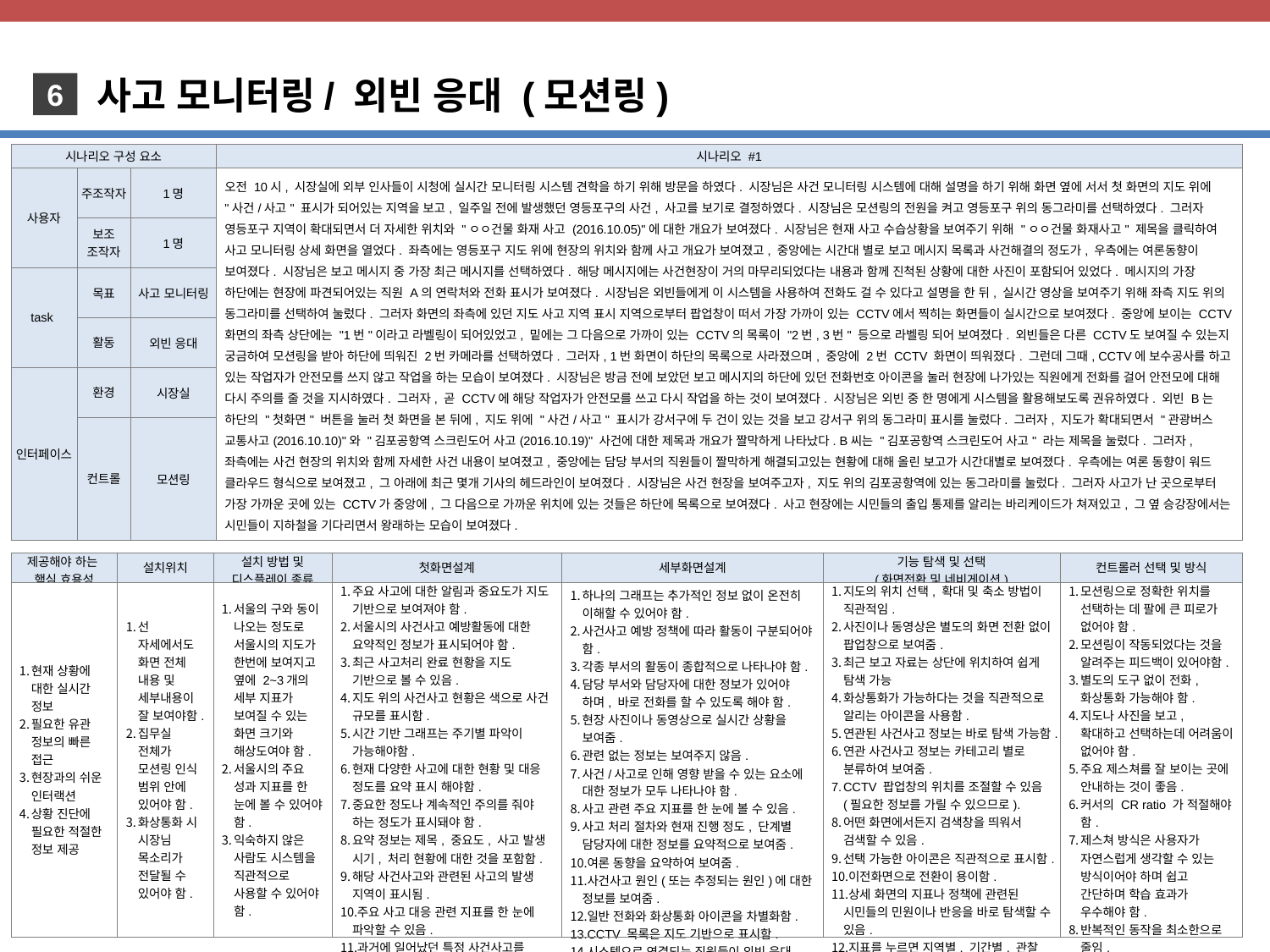

사고 모니터링/ 외빈 응대 (모션링)
6
| 시나리오 구성 요소 |  |  | 시나리오 #1 |
| --- | --- | --- | --- |
| 사용자 | 주조작자 | 1명 | 오전 10시, 시장실에 외부 인사들이 시청에 실시간 모니터링 시스템 견학을 하기 위해 방문을 하였다. 시장님은 사건 모니터링 시스템에 대해 설명을 하기 위해 화면 옆에 서서 첫 화면의 지도 위에 "사건/사고" 표시가 되어있는 지역을 보고, 일주일 전에 발생했던 영등포구의 사건, 사고를 보기로 결정하였다. 시장님은 모션링의 전원을 켜고 영등포구 위의 동그라미를 선택하였다. 그러자 영등포구 지역이 확대되면서 더 자세한 위치와 "ㅇㅇ건물 화재 사고 (2016.10.05)"에 대한 개요가 보여졌다. 시장님은 현재 사고 수습상황을 보여주기 위해 "ㅇㅇ건물 화재사고" 제목을 클릭하여 사고 모니터링 상세 화면을 열었다. 좌측에는 영등포구 지도 위에 현장의 위치와 함께 사고 개요가 보여졌고, 중앙에는 시간대 별로 보고 메시지 목록과 사건해결의 정도가, 우측에는 여론동향이 보여졌다. 시장님은 보고 메시지 중 가장 최근 메시지를 선택하였다. 해당 메시지에는 사건현장이 거의 마무리되었다는 내용과 함께 진척된 상황에 대한 사진이 포함되어 있었다. 메시지의 가장 하단에는 현장에 파견되어있는 직원 A의 연락처와 전화 표시가 보여졌다. 시장님은 외빈들에게 이 시스템을 사용하여 전화도 걸 수 있다고 설명을 한 뒤, 실시간 영상을 보여주기 위해 좌측 지도 위의 동그라미를 선택하여 눌렀다. 그러자 화면의 좌측에 있던 지도 사고 지역 표시 지역으로부터 팝업창이 떠서 가장 가까이 있는 CCTV에서 찍히는 화면들이 실시간으로 보여졌다. 중앙에 보이는 CCTV 화면의 좌측 상단에는 "1번"이라고 라벨링이 되어있었고, 밑에는 그 다음으로 가까이 있는 CCTV의 목록이 "2번, 3번" 등으로 라벨링 되어 보여졌다. 외빈들은 다른 CCTV도 보여질 수 있는지 궁금하여 모션링을 받아 하단에 띄워진 2번 카메라를 선택하였다. 그러자, 1번 화면이 하단의 목록으로 사라졌으며, 중앙에 2번 CCTV 화면이 띄워졌다. 그런데 그때, CCTV에 보수공사를 하고 있는 작업자가 안전모를 쓰지 않고 작업을 하는 모습이 보여졌다. 시장님은 방금 전에 보았던 보고 메시지의 하단에 있던 전화번호 아이콘을 눌러 현장에 나가있는 직원에게 전화를 걸어 안전모에 대해 다시 주의를 줄 것을 지시하였다. 그러자, 곧 CCTV에 해당 작업자가 안전모를 쓰고 다시 작업을 하는 것이 보여졌다. 시장님은 외빈 중 한 명에게 시스템을 활용해보도록 권유하였다. 외빈 B는 하단의 "첫화면" 버튼을 눌러 첫 화면을 본 뒤에, 지도 위에 "사건/사고" 표시가 강서구에 두 건이 있는 것을 보고 강서구 위의 동그라미 표시를 눌렀다. 그러자, 지도가 확대되면서 "관광버스 교통사고(2016.10.10)"와 "김포공항역 스크린도어 사고(2016.10.19)" 사건에 대한 제목과 개요가 짤막하게 나타났다. B씨는 "김포공항역 스크린도어 사고" 라는 제목을 눌렀다. 그러자, 좌측에는 사건 현장의 위치와 함께 자세한 사건 내용이 보여졌고, 중앙에는 담당 부서의 직원들이 짤막하게 해결되고있는 현황에 대해 올린 보고가 시간대별로 보여졌다. 우측에는 여론 동향이 워드 클라우드 형식으로 보여졌고, 그 아래에 최근 몇개 기사의 헤드라인이 보여졌다. 시장님은 사건 현장을 보여주고자, 지도 위의 김포공항역에 있는 동그라미를 눌렀다. 그러자 사고가 난 곳으로부터 가장 가까운 곳에 있는 CCTV가 중앙에, 그 다음으로 가까운 위치에 있는 것들은 하단에 목록으로 보여졌다. 사고 현장에는 시민들의 출입 통제를 알리는 바리케이드가 쳐져있고, 그 옆 승강장에서는 시민들이 지하철을 기다리면서 왕래하는 모습이 보여졌다. |
|  | 보조 조작자 | 1명 |  |
| task | 목표 | 사고 모니터링 |  |
|  | 활동 | 외빈 응대 |  |
| 인터페이스 | 환경 | 시장실 |  |
|  | 컨트롤 | 모션링 |  |
| 제공해야 하는 핵심 효용성 | 설치위치 | 설치 방법 및 디스플레이 종류 | 첫화면설계 | 세부화면설계 | 기능 탐색 및 선택 (화면전환 및 네비게이션) | 컨트롤러 선택 및 방식 |
| --- | --- | --- | --- | --- | --- | --- |
| 현재 상황에 대한 실시간 정보 필요한 유관 정보의 빠른 접근 현장과의 쉬운 인터랙션 상황 진단에 필요한 적절한 정보 제공 | 선 자세에서도 화면 전체 내용 및 세부내용이 잘 보여야함. 집무실 전체가 모션링 인식 범위 안에 있어야 함. 화상통화 시 시장님 목소리가 전달될 수 있어야 함. | 서울의 구와 동이 나오는 정도로 서울시의 지도가 한번에 보여지고 옆에 2~3개의 세부 지표가 보여질 수 있는 화면 크기와 해상도여야 함. 서울시의 주요 성과 지표를 한 눈에 볼 수 있어야 함. 익숙하지 않은 사람도 시스템을 직관적으로 사용할 수 있어야 함. | 주요 사고에 대한 알림과 중요도가 지도 기반으로 보여져야 함. 서울시의 사건사고 예방활동에 대한 요약적인 정보가 표시되어야 함. 최근 사고처리 완료 현황을 지도 기반으로 볼 수 있음. 지도 위의 사건사고 현황은 색으로 사건 규모를 표시함. 시간 기반 그래프는 주기별 파악이 가능해야함. 현재 다양한 사고에 대한 현황 및 대응 정도를 요약 표시 해야함. 중요한 정도나 계속적인 주의를 줘야 하는 정도가 표시돼야 함. 요약 정보는 제목, 중요도, 사고 발생 시기, 처리 현황에 대한 것을 포함함. 해당 사건사고와 관련된 사고의 발생 지역이 표시됨. 주요 사고 대응 관련 지표를 한 눈에 파악할 수 있음. 과거에 일어났던 특정 사건사고를 검색할 수 있음. 보안상 외빈에게 보이지 않아야 하는 정보는 가릴 수 있음. | 하나의 그래프는 추가적인 정보 없이 온전히 이해할 수 있어야 함. 사건사고 예방 정책에 따라 활동이 구분되어야 함. 각종 부서의 활동이 종합적으로 나타나야 함. 담당 부서와 담당자에 대한 정보가 있어야 하며, 바로 전화를 할 수 있도록 해야 함. 현장 사진이나 동영상으로 실시간 상황을 보여줌. 관련 없는 정보는 보여주지 않음. 사건/사고로 인해 영향 받을 수 있는 요소에 대한 정보가 모두 나타나야 함. 사고 관련 주요 지표를 한 눈에 볼 수 있음. 사고 처리 절차와 현재 진행 정도, 단계별 담당자에 대한 정보를 요약적으로 보여줌. 여론 동향을 요약하여 보여줌. 사건사고 원인(또는 추정되는 원인)에 대한 정보를 보여줌. 일반 전화와 화상통화 아이콘을 차별화함. CCTV 목록은 지도 기반으로 표시함. 시스템으로 연결되는 직원들이 외빈 응대 중이라는 것을 알 수 있음. | 지도의 위치 선택, 확대 및 축소 방법이 직관적임. 사진이나 동영상은 별도의 화면 전환 없이 팝업창으로 보여줌. 최근 보고 자료는 상단에 위치하여 쉽게 탐색 가능 화상통화가 가능하다는 것을 직관적으로 알리는 아이콘을 사용함. 연관된 사건사고 정보는 바로 탐색 가능함. 연관 사건사고 정보는 카테고리 별로 분류하여 보여줌. CCTV 팝업창의 위치를 조절할 수 있음(필요한 정보를 가릴 수 있으므로). 어떤 화면에서든지 검색창을 띄워서 검색할 수 있음. 선택 가능한 아이콘은 직관적으로 표시함. 이전화면으로 전환이 용이함. 상세 화면의 지표나 정책에 관련된 시민들의 민원이나 반응을 바로 탐색할 수 있음. 지표를 누르면 지역별, 기간별, 관찰 대상별 세부 정보를 확인할 수 있음. | 모션링으로 정확한 위치를 선택하는 데 팔에 큰 피로가 없어야 함. 모션링이 작동되었다는 것을 알려주는 피드백이 있어야함. 별도의 도구 없이 전화, 화상통화 가능해야 함. 지도나 사진을 보고, 확대하고 선택하는데 어려움이 없어야 함. 주요 제스쳐를 잘 보이는 곳에 안내하는 것이 좋음. 커서의 CR ratio 가 적절해야 함. 제스쳐 방식은 사용자가 자연스럽게 생각할 수 있는 방식이어야 하며 쉽고 간단하며 학습 효과가 우수해야 함. 반복적인 동작을 최소한으로 줄임. 확대/축소를 할 때 한계 지점을 인식할 수 있도록 함. |